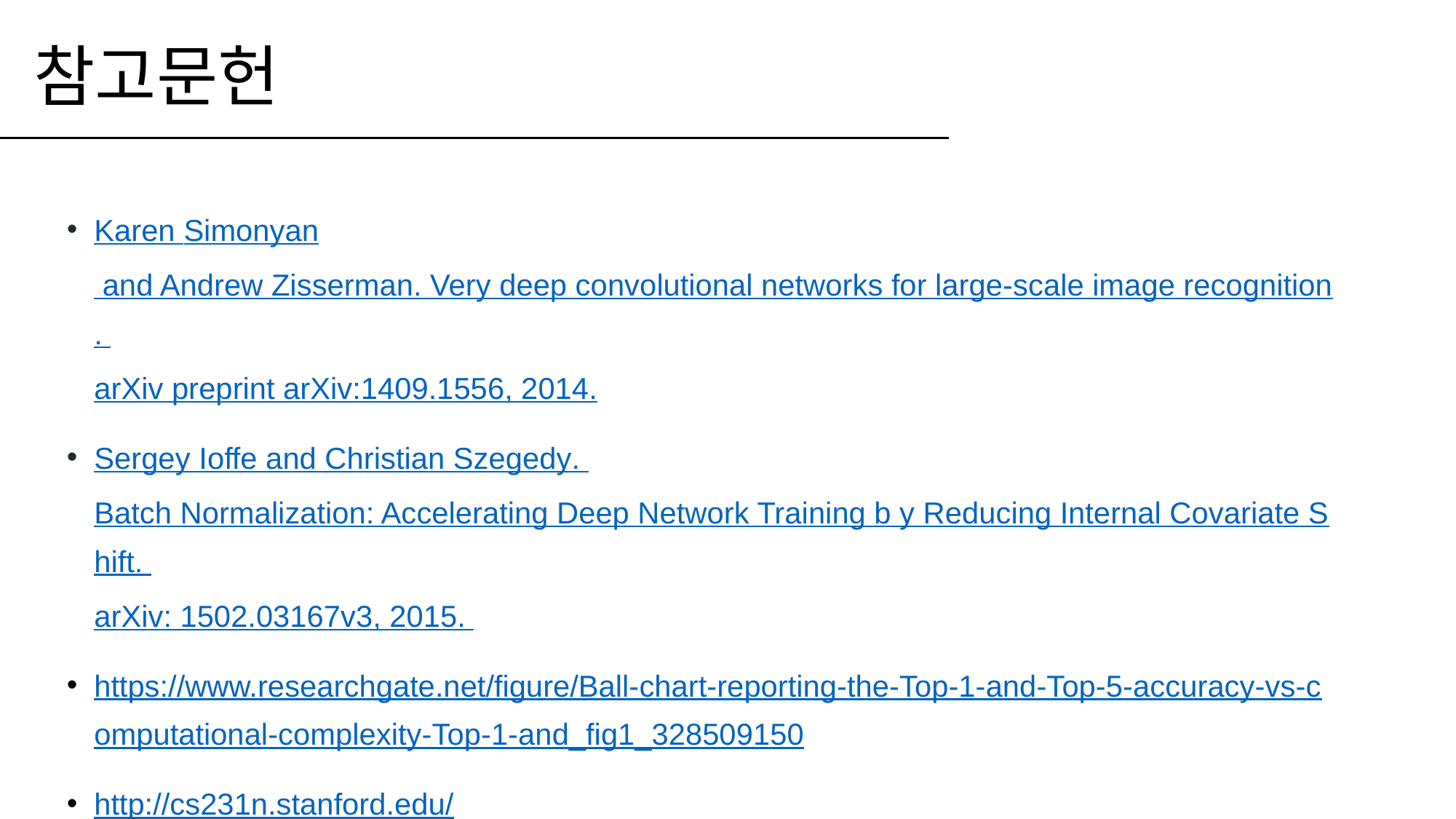

# 참고문헌
Karen Simonyan and Andrew Zisserman. Very deep convolutional networks for large-scale image recognition. arXiv preprint arXiv:1409.1556, 2014.
Sergey Ioffe and Christian Szegedy. Batch Normalization: Accelerating Deep Network Training b y Reducing Internal Covariate Shift. arXiv: 1502.03167v3, 2015.
https://www.researchgate.net/figure/Ball-chart-reporting-the-Top-1-and-Top-5-accuracy-vs-computational-complexity-Top-1-and_fig1_328509150
http://cs231n.stanford.edu/
https://github.com/pytorch/vision/blob/6db1569c89094cf23f3bc41f79275c45e9fcb3f3/torchvision/models/vgg.py#L24